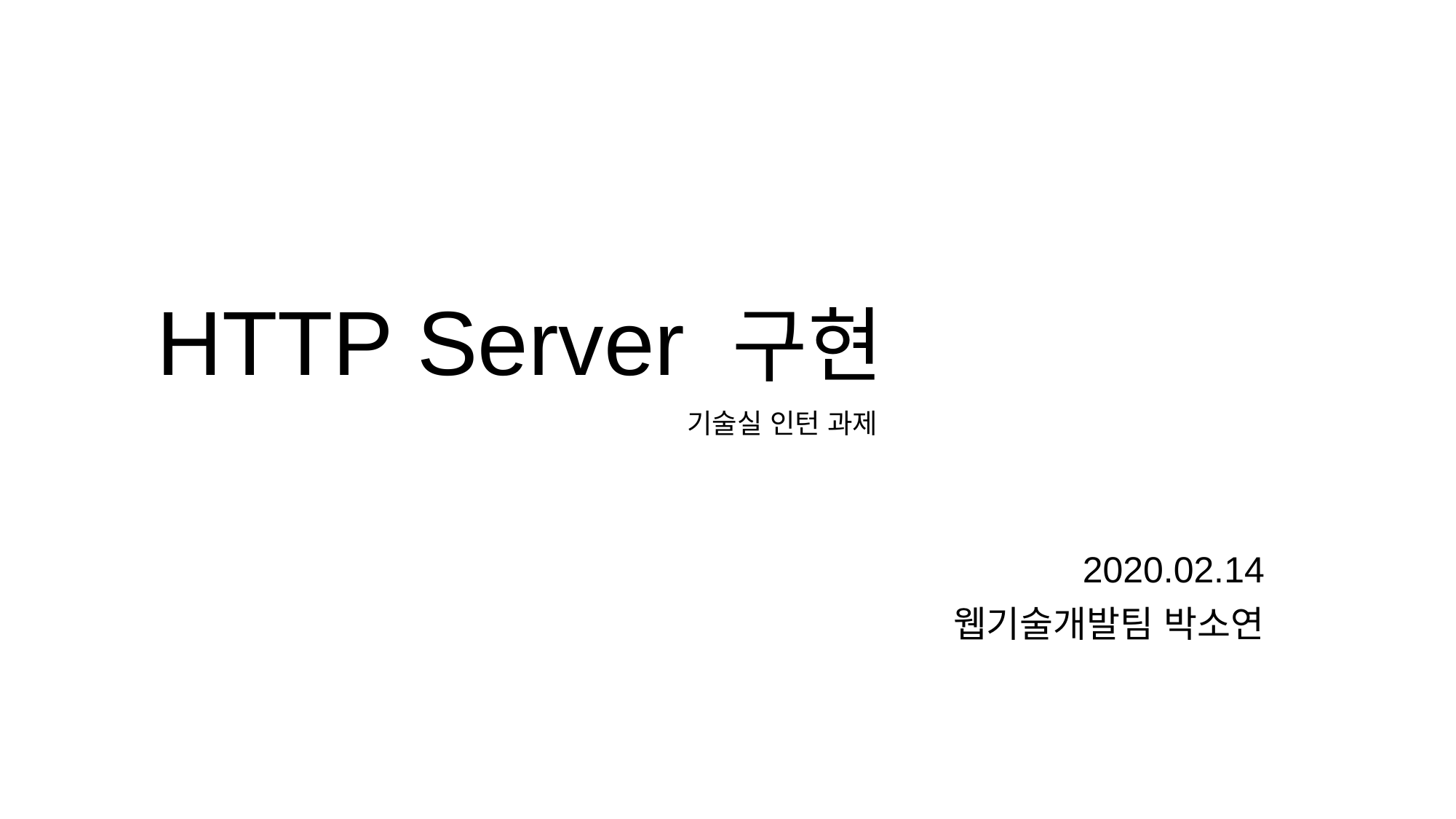

# HTTP Server 구현
기술실 인턴 과제
2020.02.14
웹기술개발팀 박소연